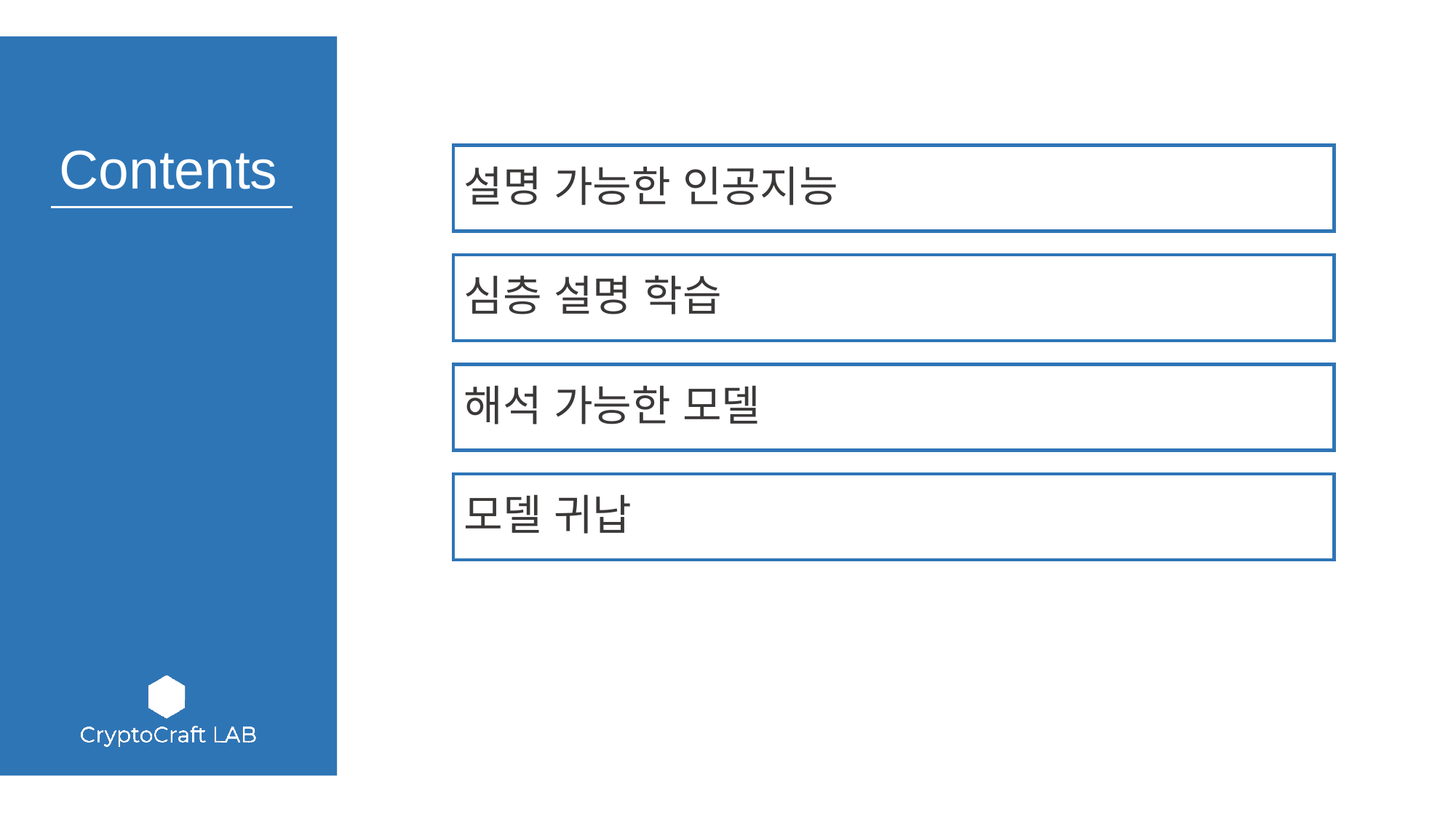

설명 가능한 인공지능
심층 설명 학습
해석 가능한 모델
모델 귀납